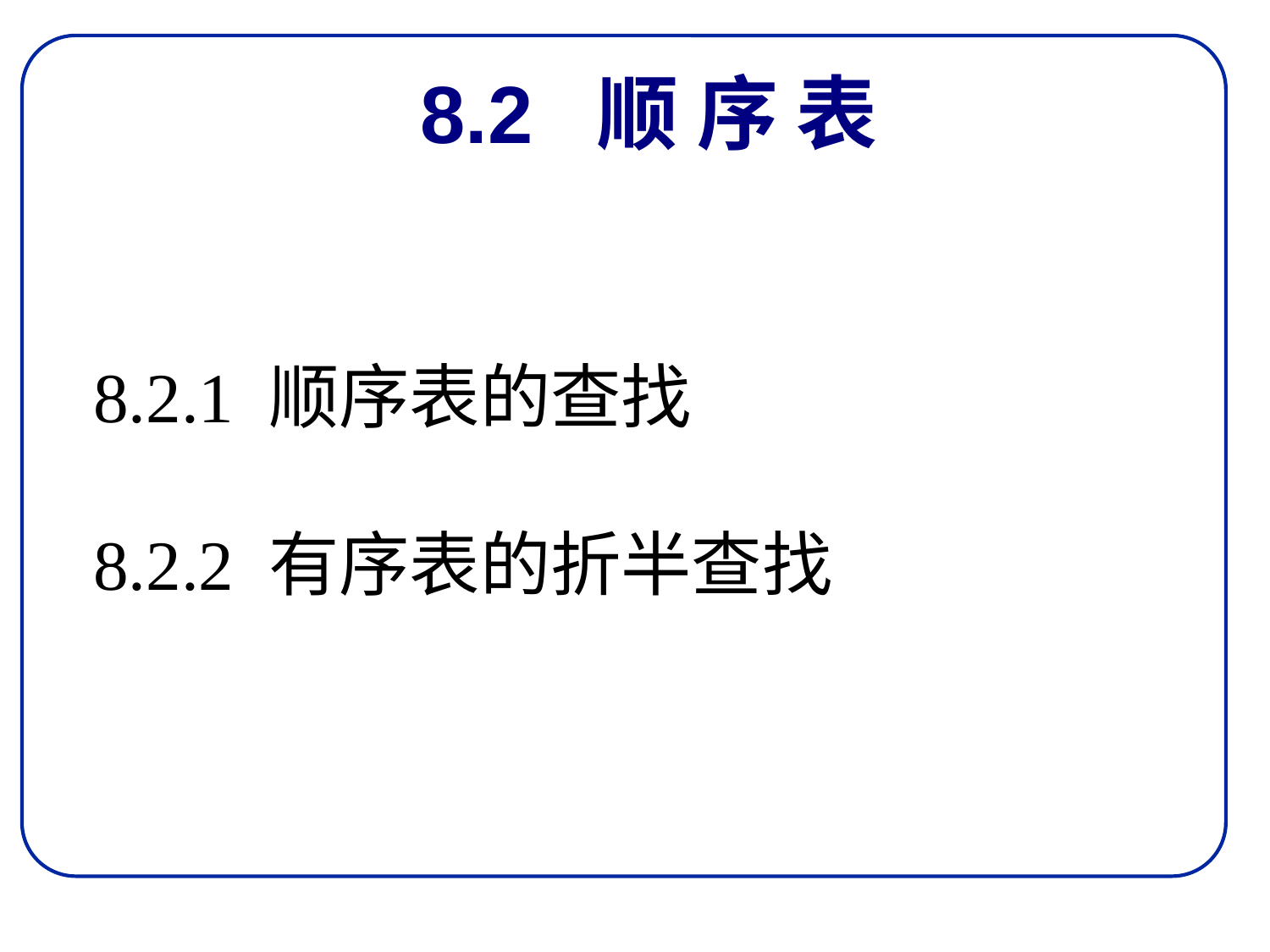

# 8.2  顺 序 表
8.2.1 顺序表的查找

8.2.2 有序表的折半查找